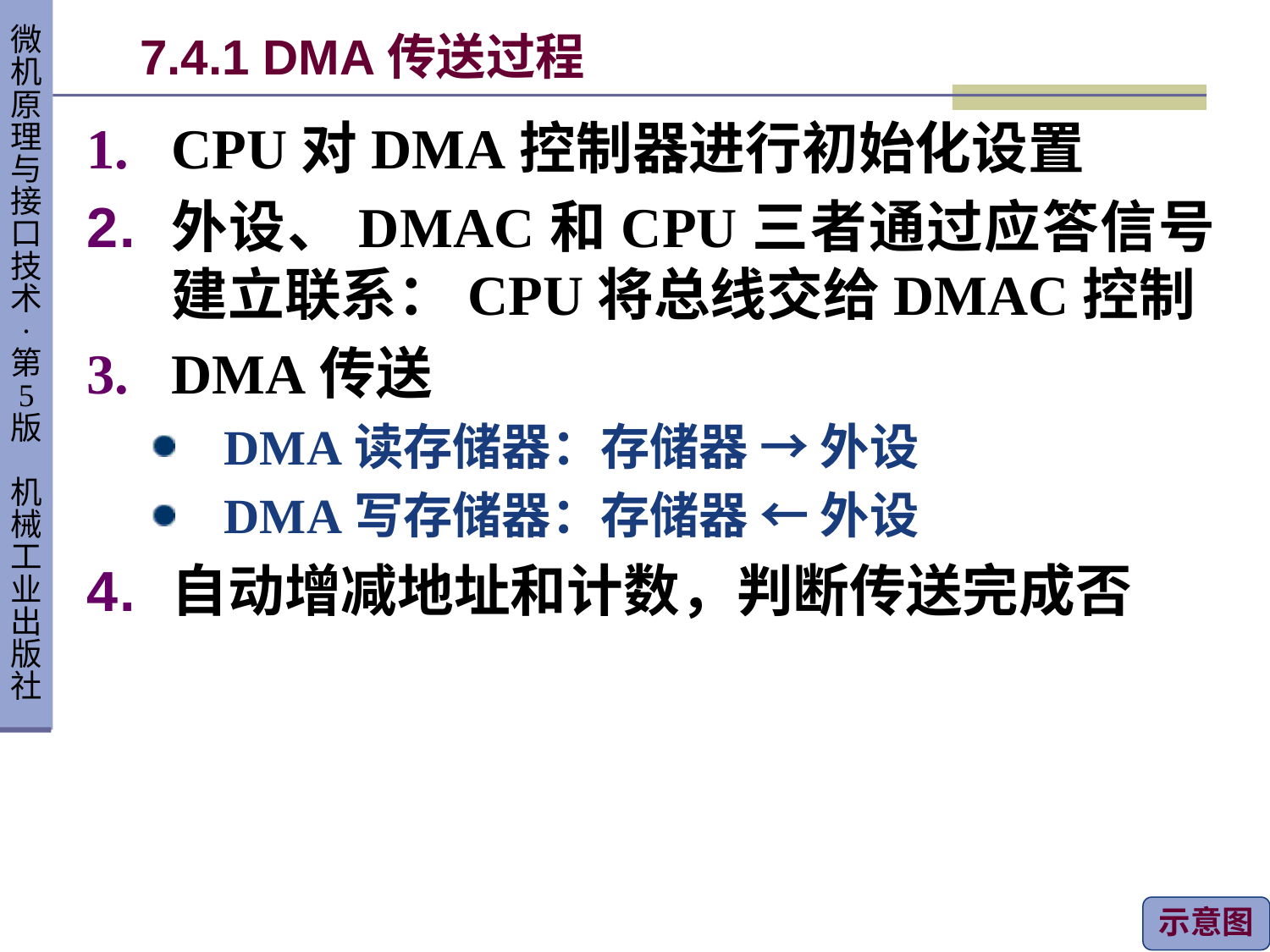

# 7.4.1 DMA传送过程
CPU对DMA控制器进行初始化设置
外设、DMAC和CPU三者通过应答信号建立联系：CPU将总线交给DMAC控制
DMA传送
DMA读存储器：存储器 → 外设
DMA写存储器：存储器 ← 外设
自动增减地址和计数，判断传送完成否
示意图